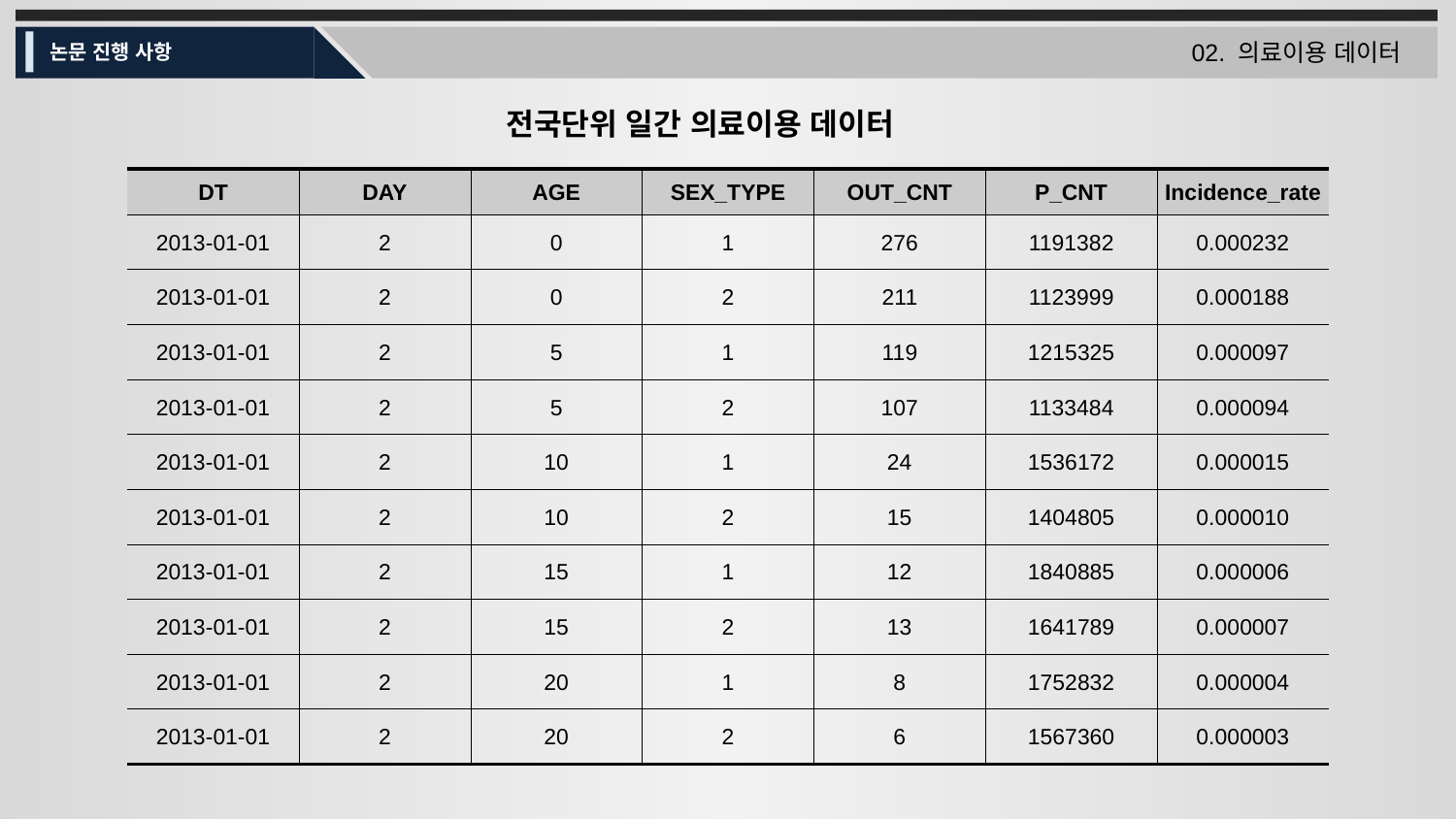

02. 의료이용 데이터

논문 진행 사항
전국단위 일간 의료이용 데이터
| DT | DAY | AGE | SEX\_TYPE | OUT\_CNT | P\_CNT | Incidence\_rate |
| --- | --- | --- | --- | --- | --- | --- |
| 2013-01-01 | 2 | 0 | 1 | 276 | 1191382 | 0.000232 |
| 2013-01-01 | 2 | 0 | 2 | 211 | 1123999 | 0.000188 |
| 2013-01-01 | 2 | 5 | 1 | 119 | 1215325 | 0.000097 |
| 2013-01-01 | 2 | 5 | 2 | 107 | 1133484 | 0.000094 |
| 2013-01-01 | 2 | 10 | 1 | 24 | 1536172 | 0.000015 |
| 2013-01-01 | 2 | 10 | 2 | 15 | 1404805 | 0.000010 |
| 2013-01-01 | 2 | 15 | 1 | 12 | 1840885 | 0.000006 |
| 2013-01-01 | 2 | 15 | 2 | 13 | 1641789 | 0.000007 |
| 2013-01-01 | 2 | 20 | 1 | 8 | 1752832 | 0.000004 |
| 2013-01-01 | 2 | 20 | 2 | 6 | 1567360 | 0.000003 |